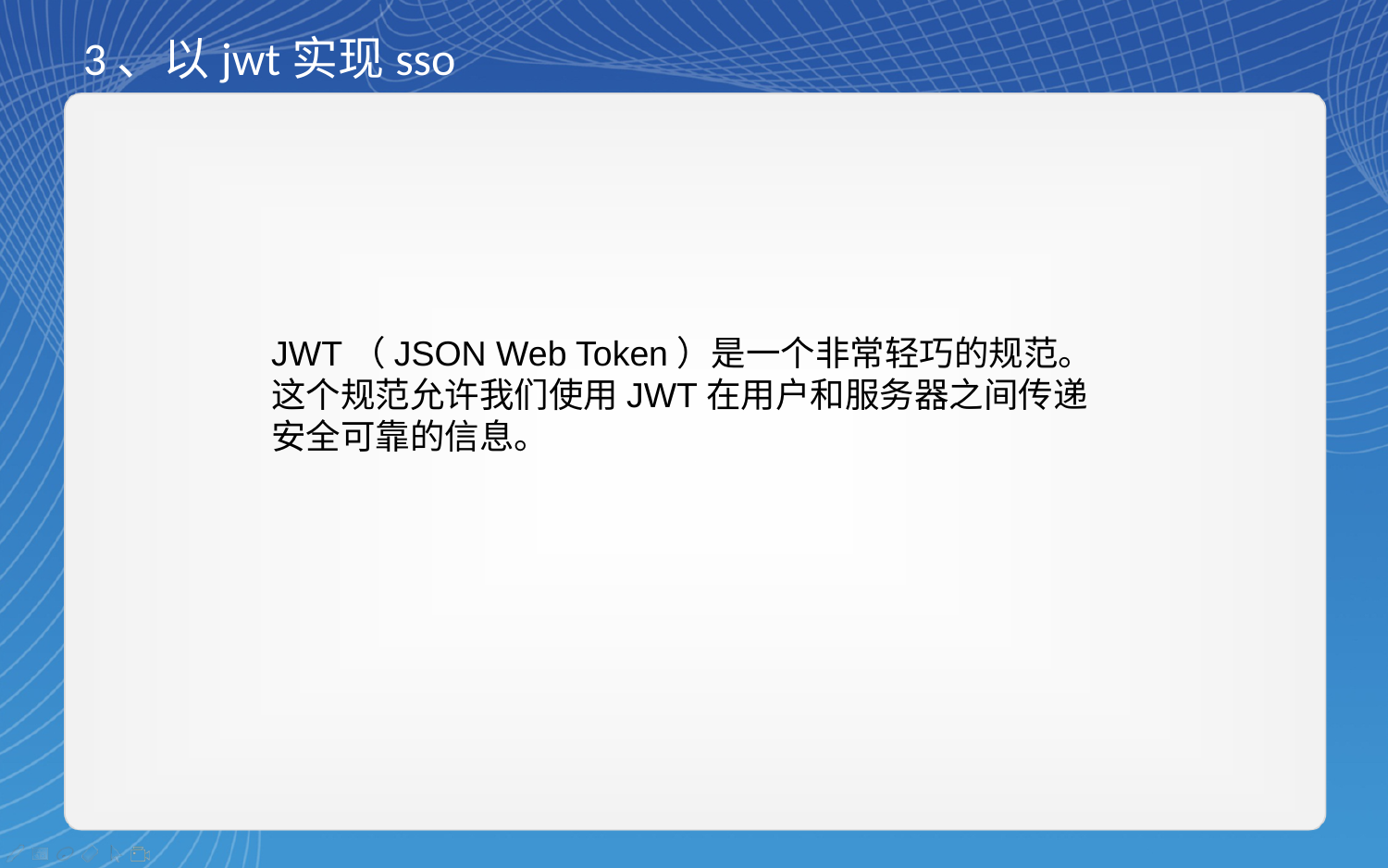

3、以jwt实现sso
JWT（JSON Web Token）是一个非常轻巧的规范。这个规范允许我们使用JWT在用户和服务器之间传递安全可靠的信息。